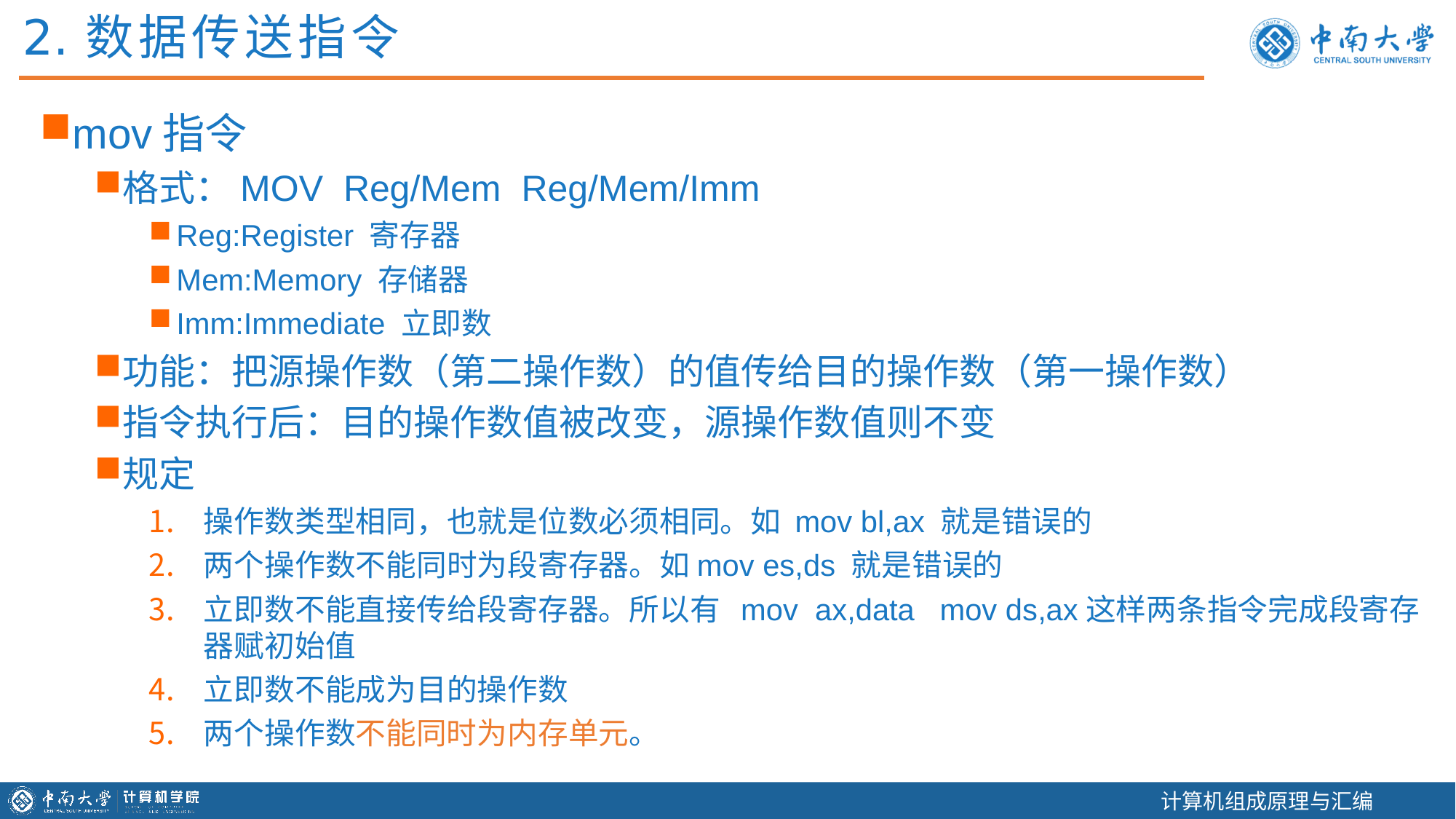

2.数据传送指令
mov指令
格式：MOV  Reg/Mem  Reg/Mem/Imm
Reg:Register 寄存器
Mem:Memory 存储器
Imm:Immediate 立即数
功能：把源操作数（第二操作数）的值传给目的操作数（第一操作数）
指令执行后：目的操作数值被改变，源操作数值则不变
规定
操作数类型相同，也就是位数必须相同。如 mov bl,ax 就是错误的
两个操作数不能同时为段寄存器。如mov es,ds 就是错误的
立即数不能直接传给段寄存器。所以有  mov  ax,data   mov ds,ax这样两条指令完成段寄存器赋初始值
立即数不能成为目的操作数
两个操作数不能同时为内存单元。

8